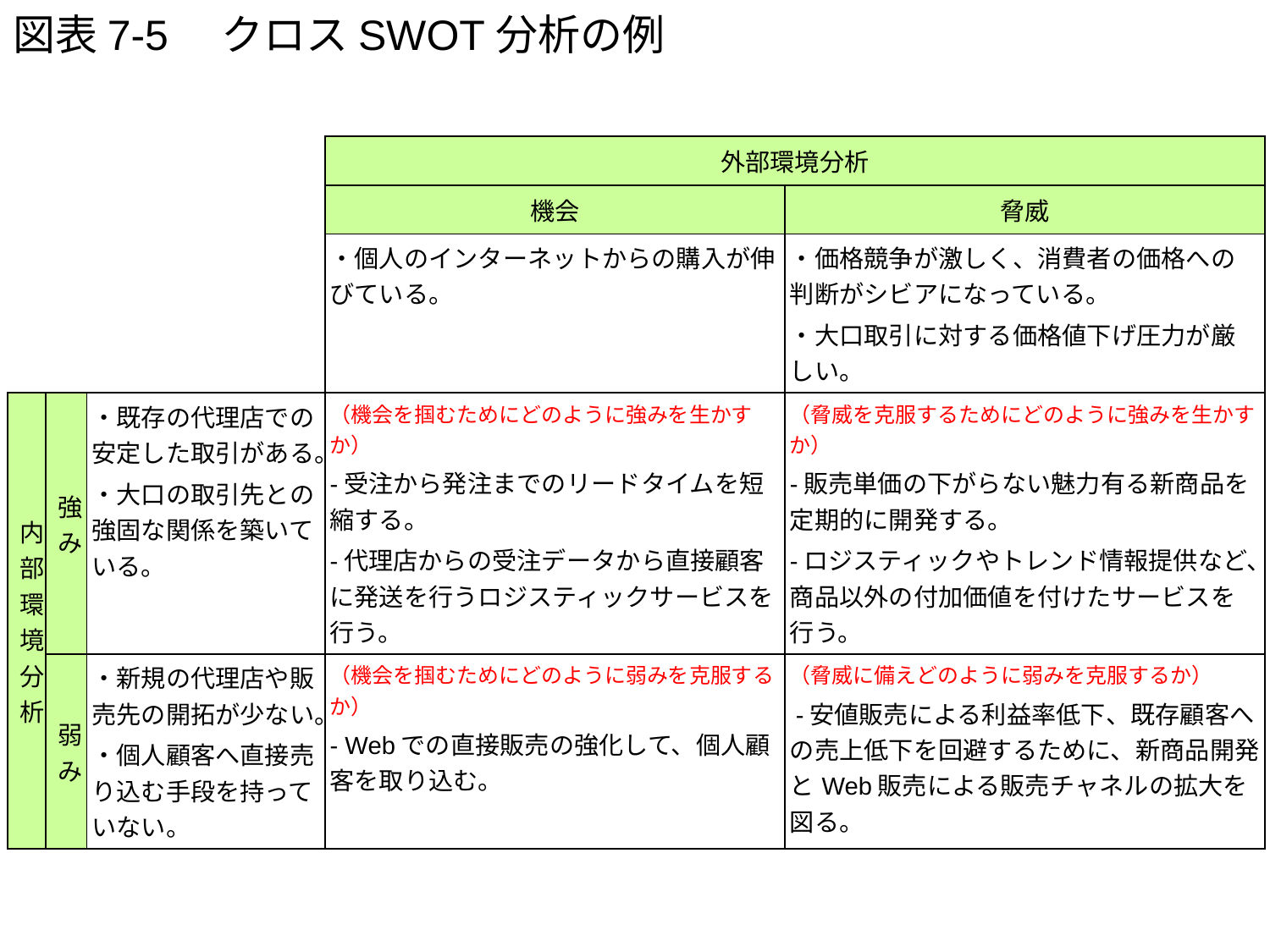

# 図表7-5　クロスSWOT分析の例
|  |  |  | 外部環境分析 |  |
| --- | --- | --- | --- | --- |
|  |  |  | 機会 | 脅威 |
|  |  |  | ・個人のインターネットからの購入が伸びている。 | ・価格競争が激しく、消費者の価格への判断がシビアになっている。 ・大口取引に対する価格値下げ圧力が厳しい。 |
| 内部環境分析 | 強み | ・既存の代理店での安定した取引がある。 ・大口の取引先との強固な関係を築いている。 | （機会を掴むためにどのように強みを生かすか） -受注から発注までのリードタイムを短縮する。 -代理店からの受注データから直接顧客に発送を行うロジスティックサービスを行う。 | （脅威を克服するためにどのように強みを生かすか） -販売単価の下がらない魅力有る新商品を定期的に開発する。 -ロジスティックやトレンド情報提供など、商品以外の付加価値を付けたサービスを行う。 |
|  | 弱み | ・新規の代理店や販売先の開拓が少ない。 ・個人顧客へ直接売り込む手段を持っていない。 | （機会を掴むためにどのように弱みを克服するか） - Webでの直接販売の強化して、個人顧客を取り込む。 | （脅威に備えどのように弱みを克服するか） -安値販売による利益率低下、既存顧客への売上低下を回避するために、新商品開発とWeb販売による販売チャネルの拡大を図る。 |